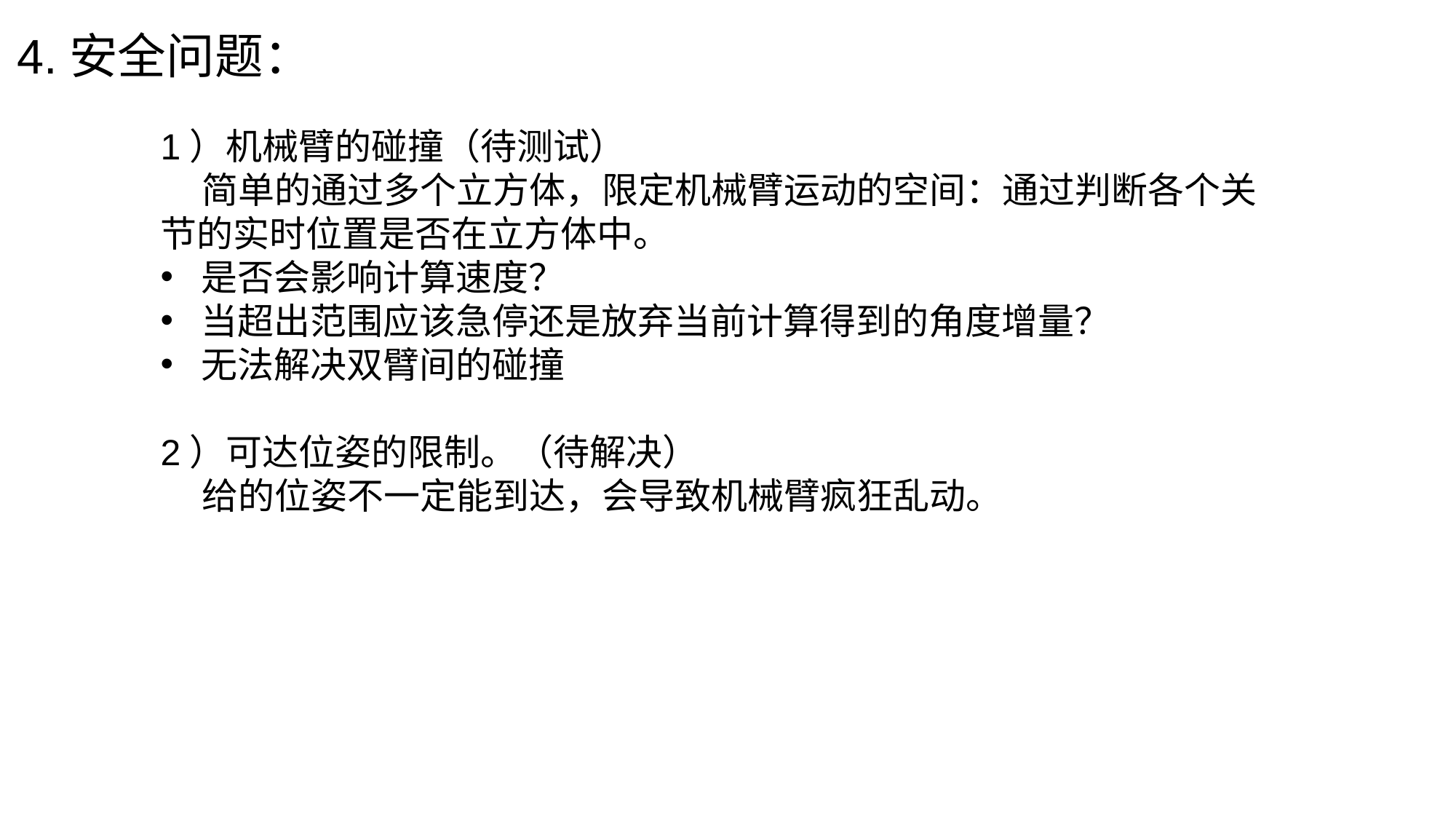

4.安全问题：
1）机械臂的碰撞（待测试）
    简单的通过多个立方体，限定机械臂运动的空间：通过判断各个关节的实时位置是否在立方体中。
是否会影响计算速度？
当超出范围应该急停还是放弃当前计算得到的角度增量？
无法解决双臂间的碰撞

2）可达位姿的限制。（待解决）
    给的位姿不一定能到达，会导致机械臂疯狂乱动。
27